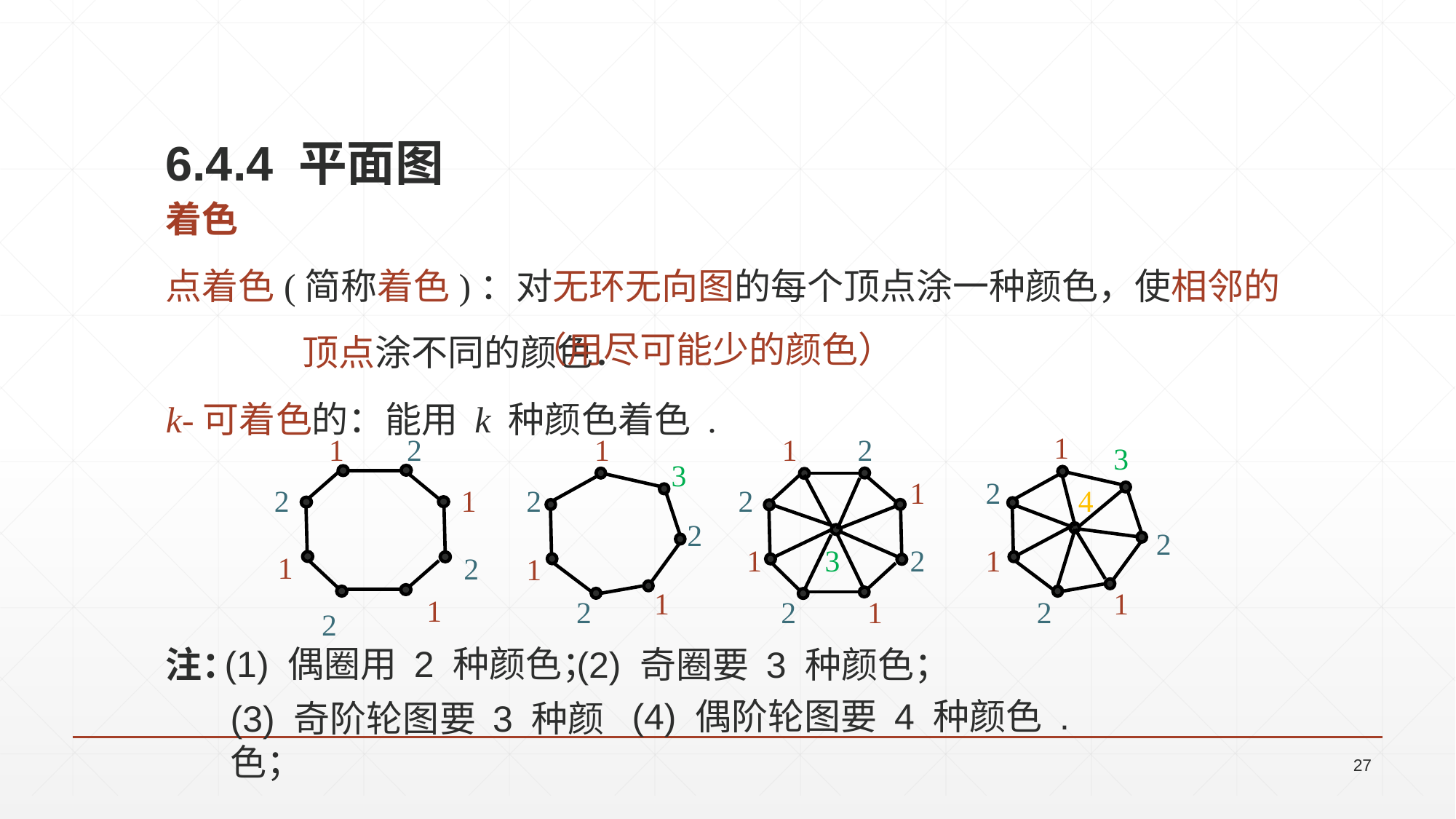

6.4.4 平面图
着色
点着色(简称着色)：对无环无向图的每个顶点涂一种颜色，使相邻的
		顶点涂不同的颜色．
k-可着色的：能用 k 种颜色着色 .
（用尽可能少的颜色）
1
1
2
1
1
2
3
3

1
2
2
1
2
2
4
2
2
1
3
2
1
1
2
1
1
1
1
2
2
1
2
2
(1) 偶圈用 2 种颜色；
注：
(2) 奇圈要 3 种颜色；
(4) 偶阶轮图要 4 种颜色 .
(3) 奇阶轮图要 3 种颜色；
27